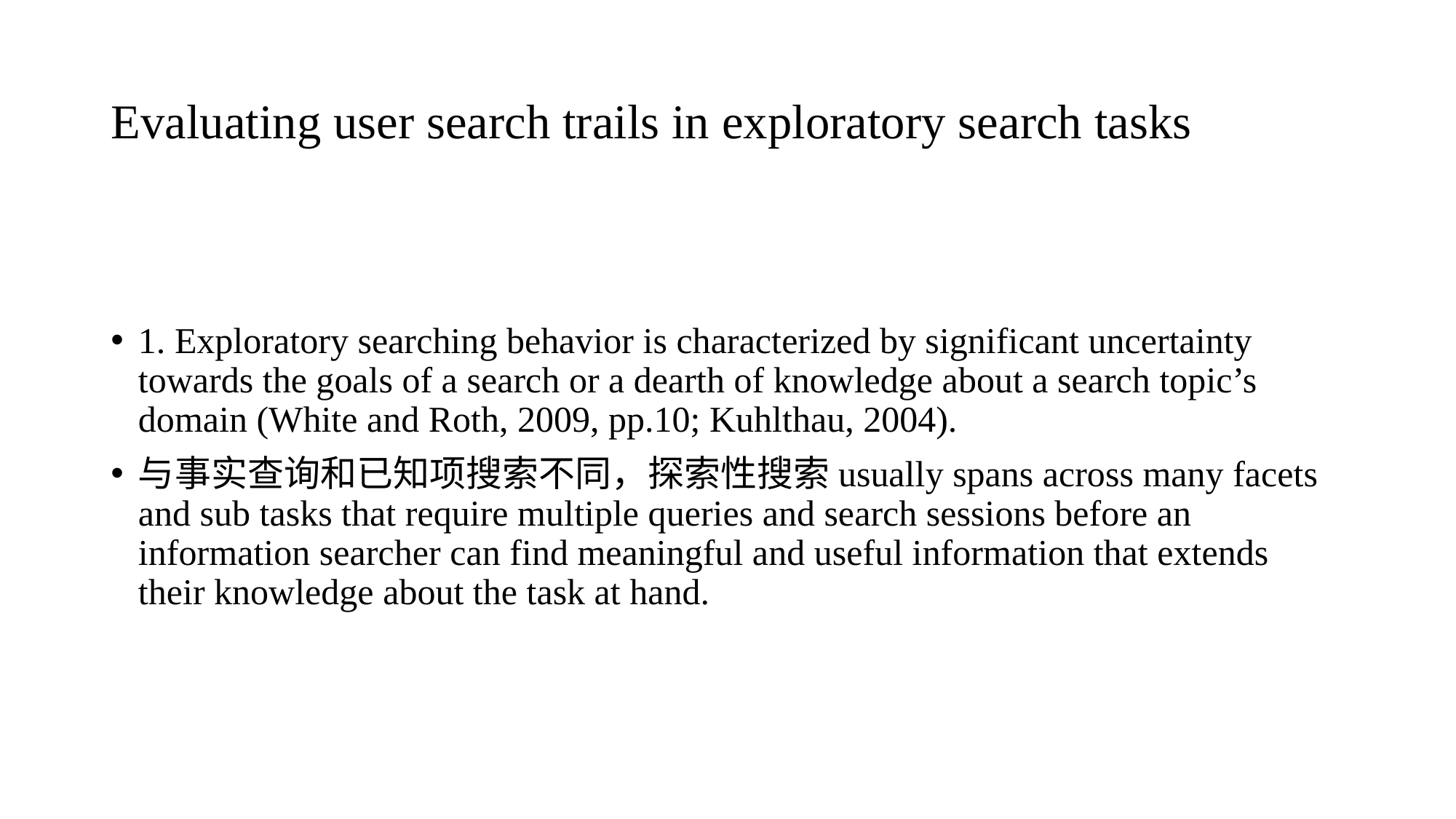

# Evaluating user search trails in exploratory search tasks
1. Exploratory searching behavior is characterized by significant uncertainty towards the goals of a search or a dearth of knowledge about a search topic’s domain (White and Roth, 2009, pp.10; Kuhlthau, 2004).
与事实查询和已知项搜索不同，探索性搜索usually spans across many facets and sub tasks that require multiple queries and search sessions before an information searcher can find meaningful and useful information that extends their knowledge about the task at hand.